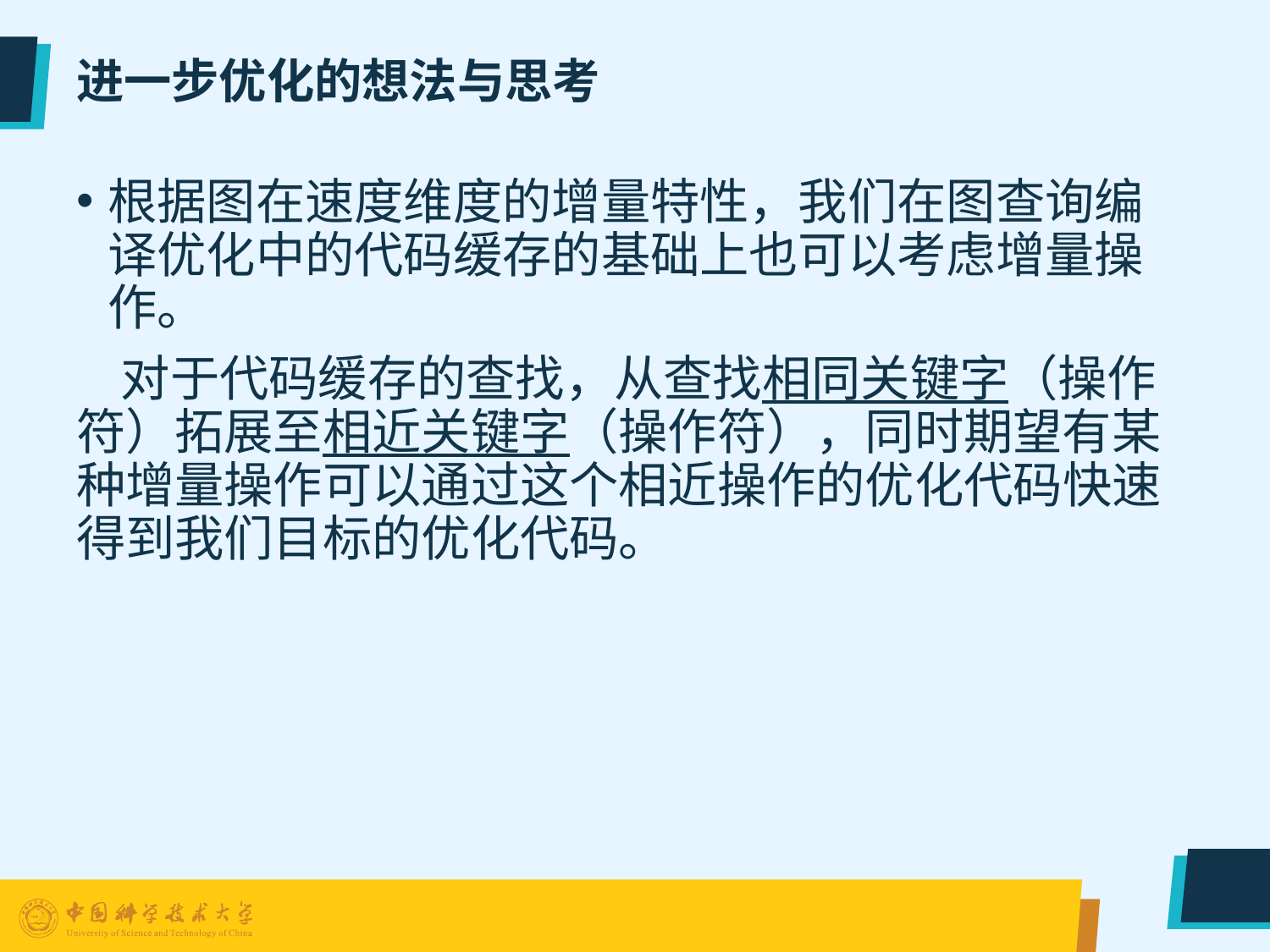

# 进一步优化的想法与思考
根据图在速度维度的增量特性，我们在图查询编译优化中的代码缓存的基础上也可以考虑增量操作。
   对于代码缓存的查找，从查找相同关键字（操作符）拓展至相近关键字（操作符），同时期望有某种增量操作可以通过这个相近操作的优化代码快速得到我们目标的优化代码。